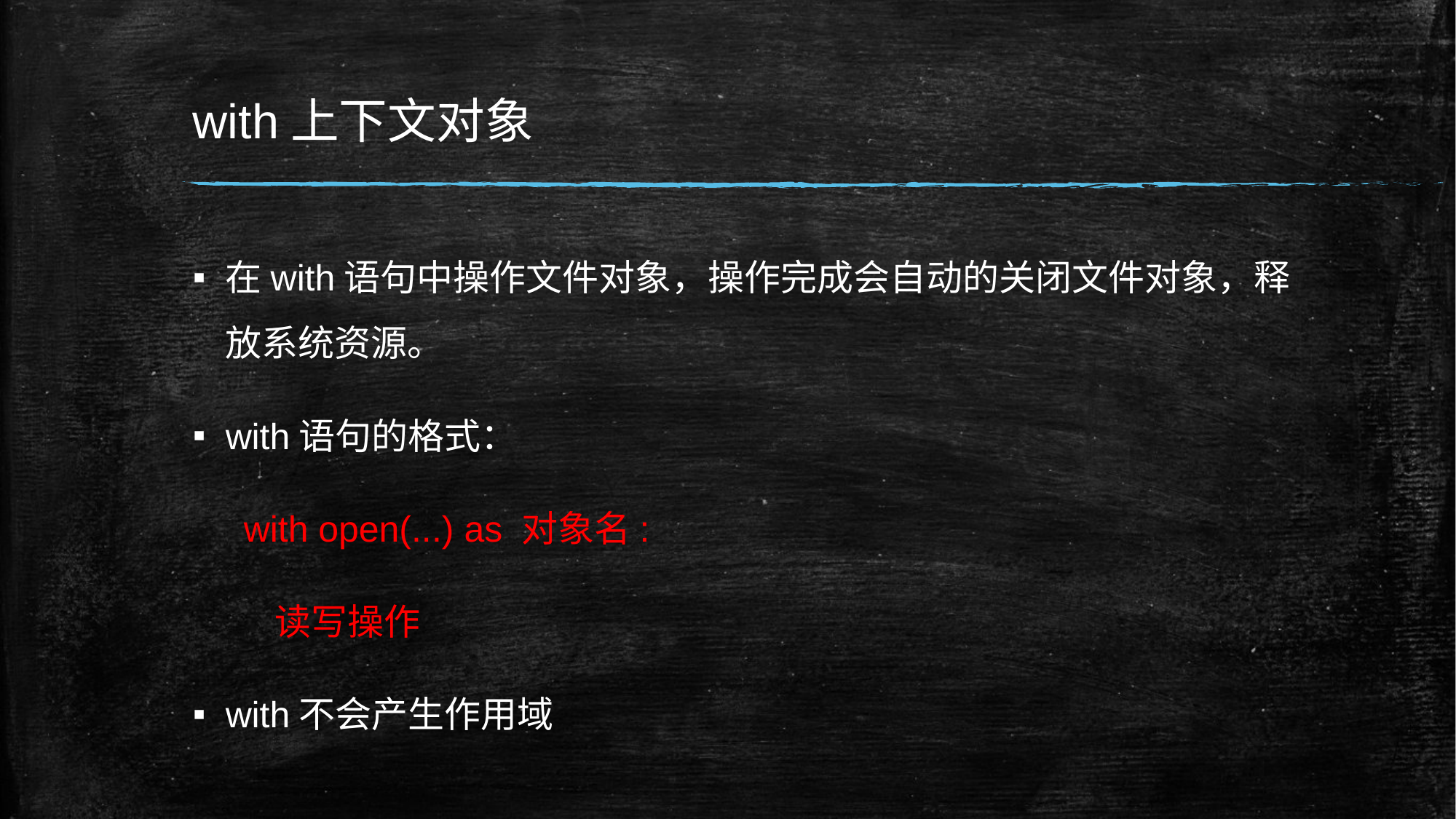

# with上下文对象
在with语句中操作文件对象，操作完成会自动的关闭文件对象，释放系统资源。
with语句的格式：
     with open(...) as 对象名:
         读写操作
with不会产生作用域